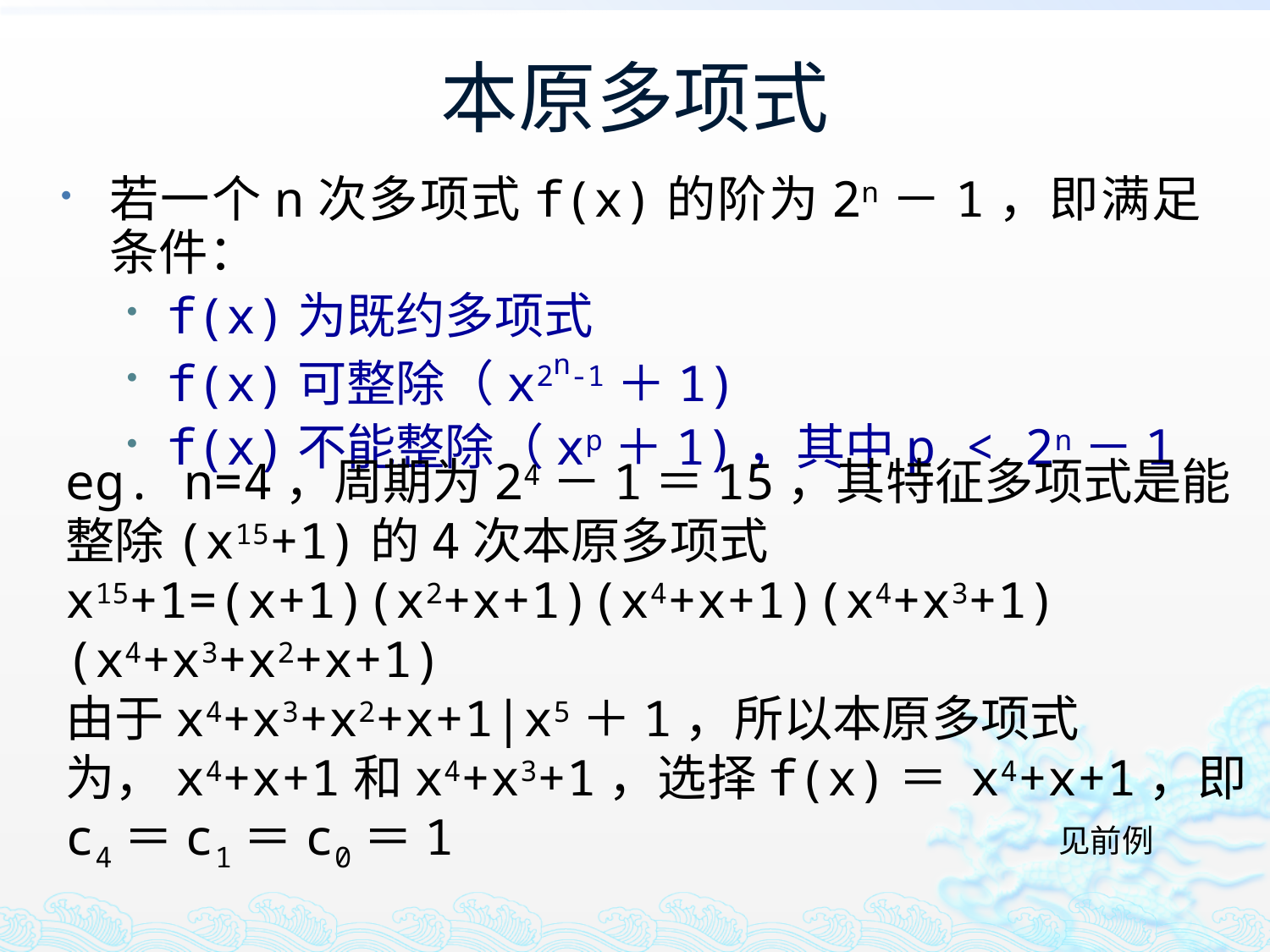

# 本原多项式
若一个n次多项式f(x)的阶为2n－1，即满足条件：
f(x)为既约多项式
f(x)可整除（x2n-1＋1)
f(x)不能整除（xp＋1)，其中p < 2n－1
eg. n=4，周期为24－1＝15，其特征多项式是能整除(x15+1)的4次本原多项式
x15+1=(x+1)(x2+x+1)(x4+x+1)(x4+x3+1)(x4+x3+x2+x+1)
由于x4+x3+x2+x+1|x5＋1，所以本原多项式为，x4+x+1和x4+x3+1，选择f(x)＝ x4+x+1，即c4＝c1＝c0＝1
见前例